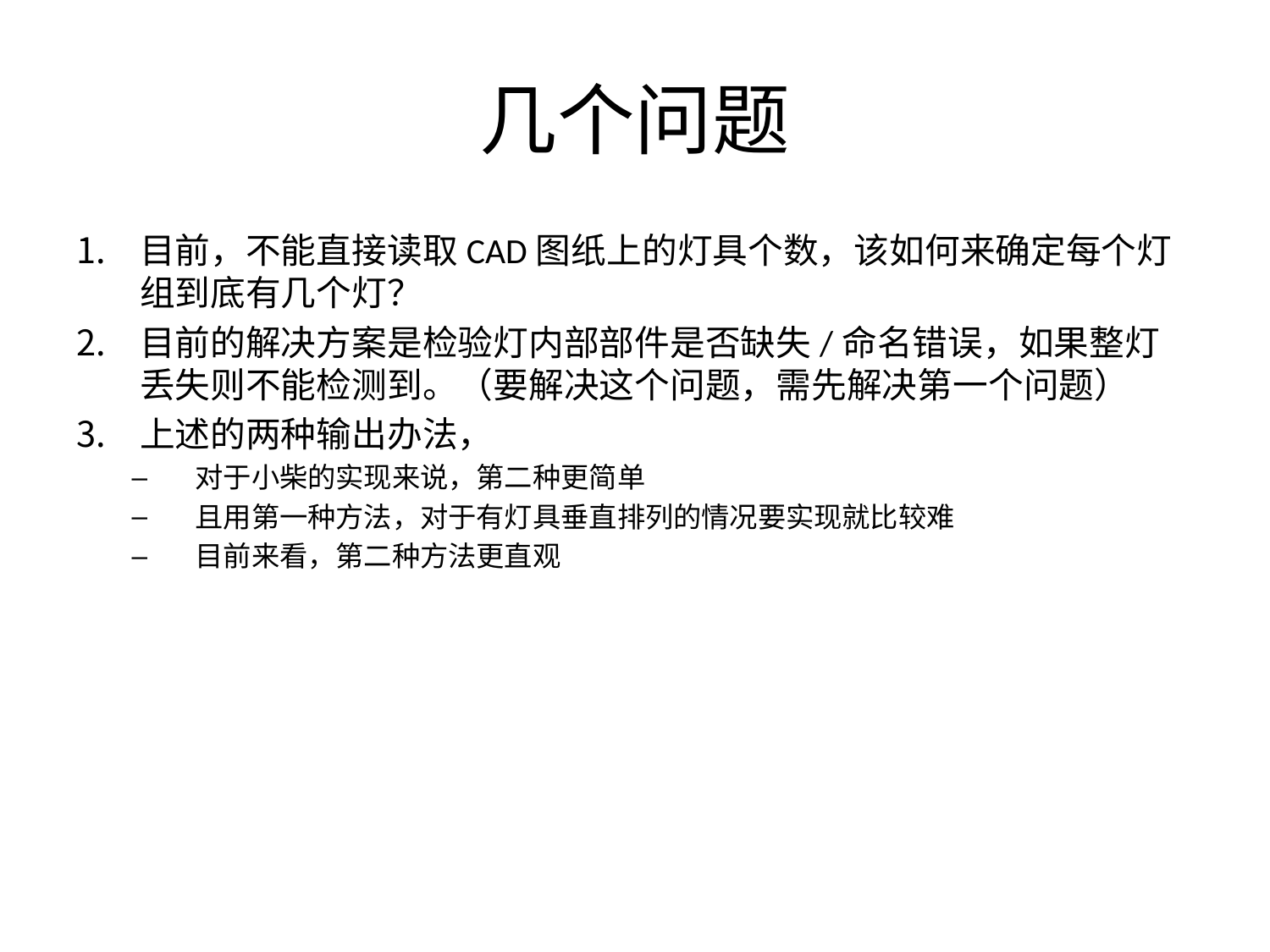

# 几个问题
目前，不能直接读取CAD图纸上的灯具个数，该如何来确定每个灯组到底有几个灯？
目前的解决方案是检验灯内部部件是否缺失/命名错误，如果整灯丢失则不能检测到。（要解决这个问题，需先解决第一个问题）
上述的两种输出办法，
对于小柴的实现来说，第二种更简单
且用第一种方法，对于有灯具垂直排列的情况要实现就比较难
目前来看，第二种方法更直观